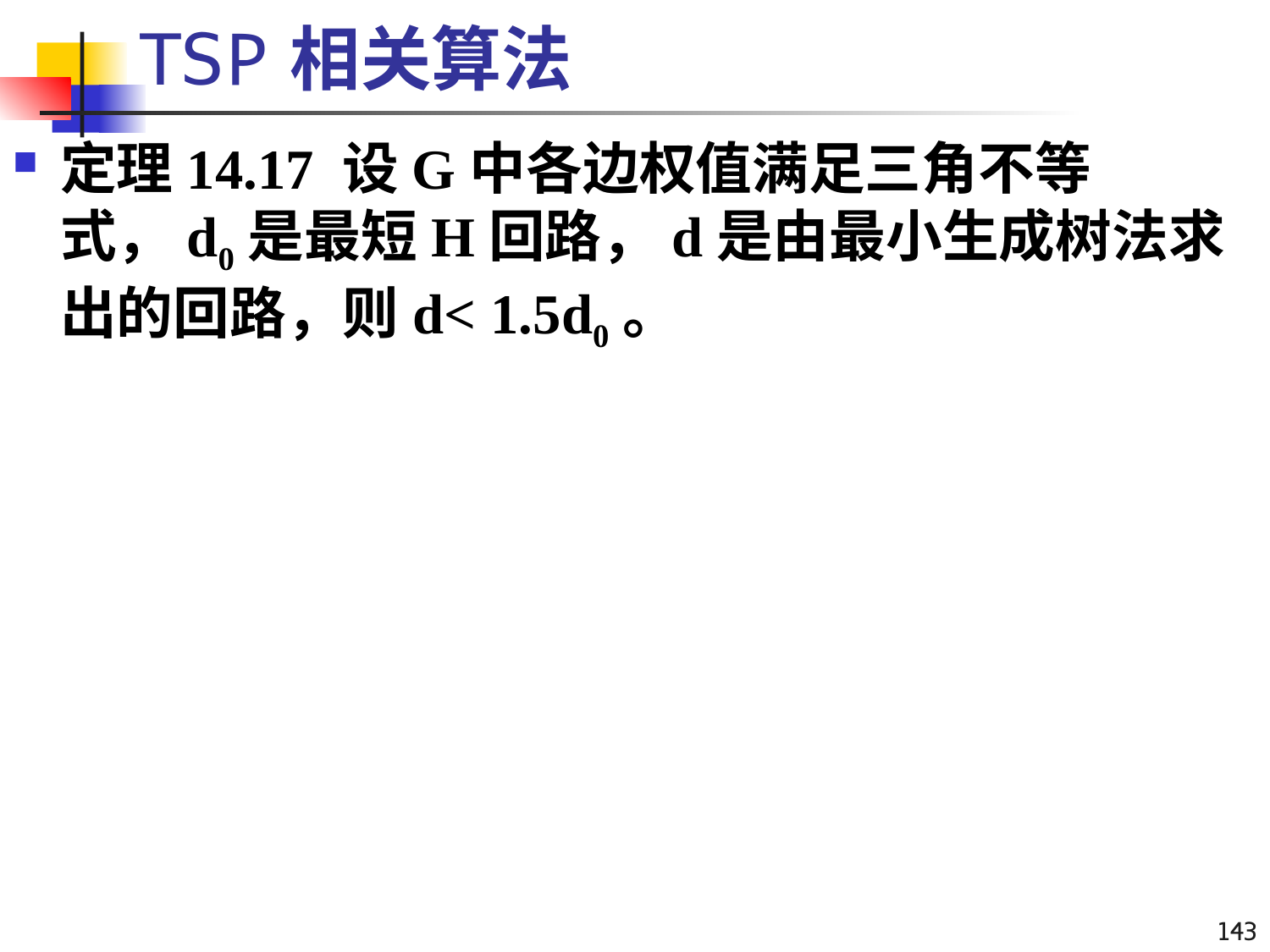

# TSP相关算法
定理14.17 设G中各边权值满足三角不等式，d0是最短H回路，d是由最小生成树法求出的回路，则d< 1.5d0。
143